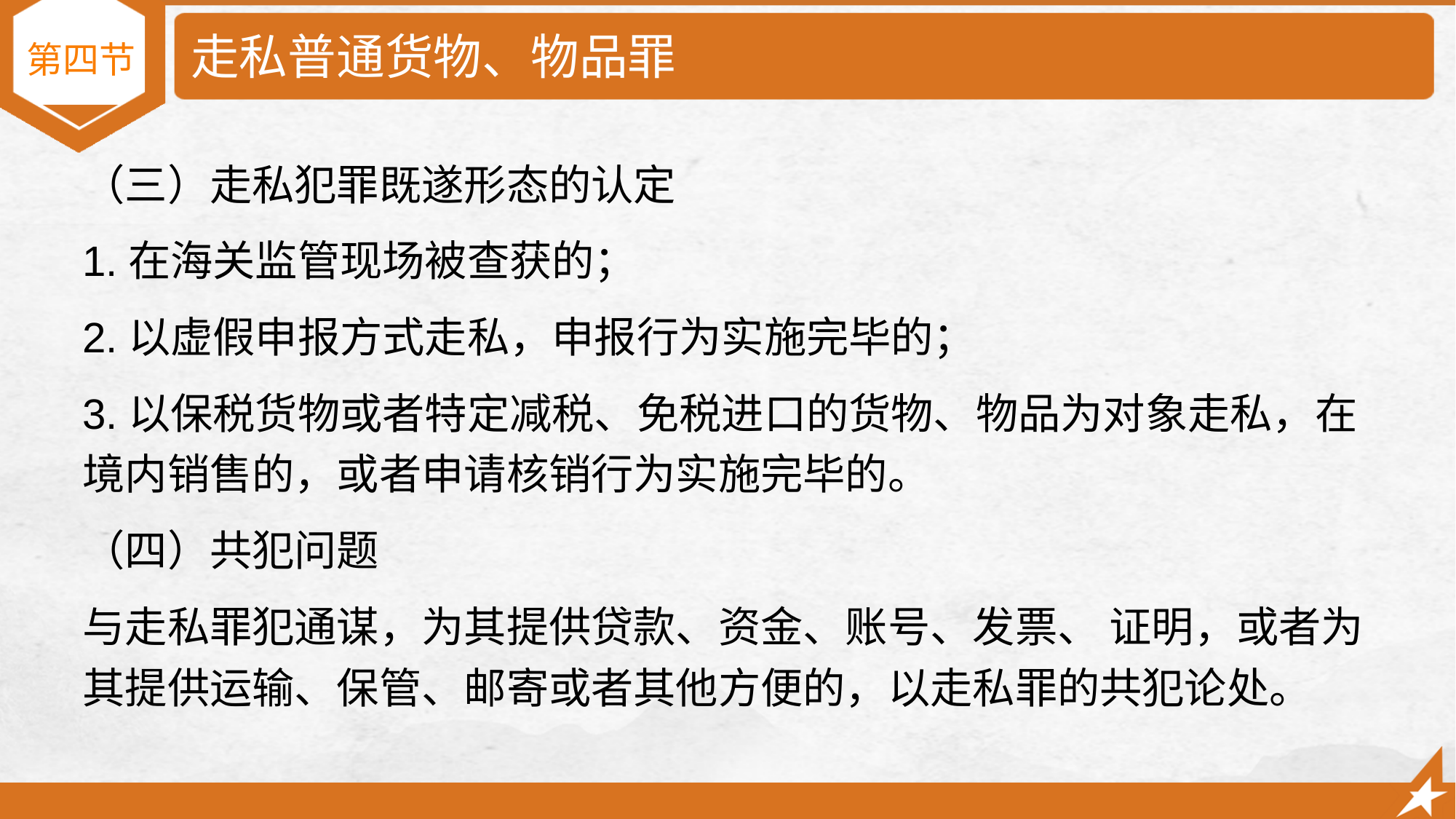

# 走私普通货物、物品罪
第四节
（三）走私犯罪既遂形态的认定
1.在海关监管现场被查获的；
2.以虚假申报方式走私，申报行为实施完毕的；
3.以保税货物或者特定减税、免税进口的货物、物品为对象走私，在境内销售的，或者申请核销行为实施完毕的。
（四）共犯问题
与走私罪犯通谋，为其提供贷款、资金、账号、发票、 证明，或者为其提供运输、保管、邮寄或者其他方便的，以走私罪的共犯论处。